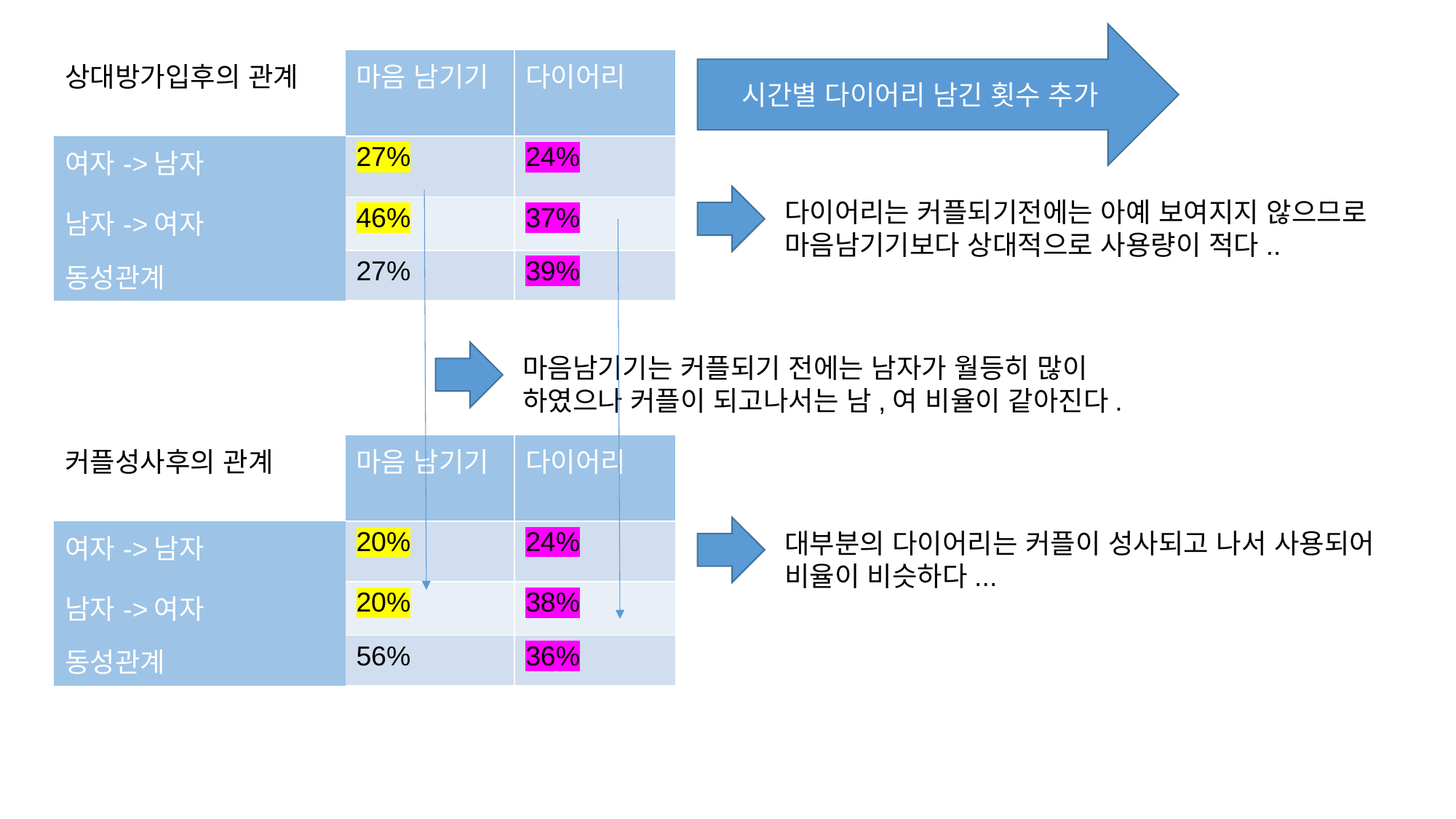

시간별 다이어리 남긴 횟수 추가
| 상대방가입후의 관계 | 마음 남기기 | 다이어리 |
| --- | --- | --- |
| 여자->남자 | 27% | 24% |
| 남자->여자 | 46% | 37% |
| 동성관계 | 27% | 39% |

다이어리는 커플되기전에는 아예 보여지지 않으므로 마음남기기보다 상대적으로 사용량이 적다..

마음남기기는 커플되기 전에는 남자가 월등히 많이 하였으나 커플이 되고나서는 남,여 비율이 같아진다.
| 커플성사후의 관계 | 마음 남기기 | 다이어리 |
| --- | --- | --- |
| 여자->남자 | 20% | 24% |
| 남자->여자 | 20% | 38% |
| 동성관계 | 56% | 36% |

대부분의 다이어리는 커플이 성사되고 나서 사용되어 비율이 비슷하다...